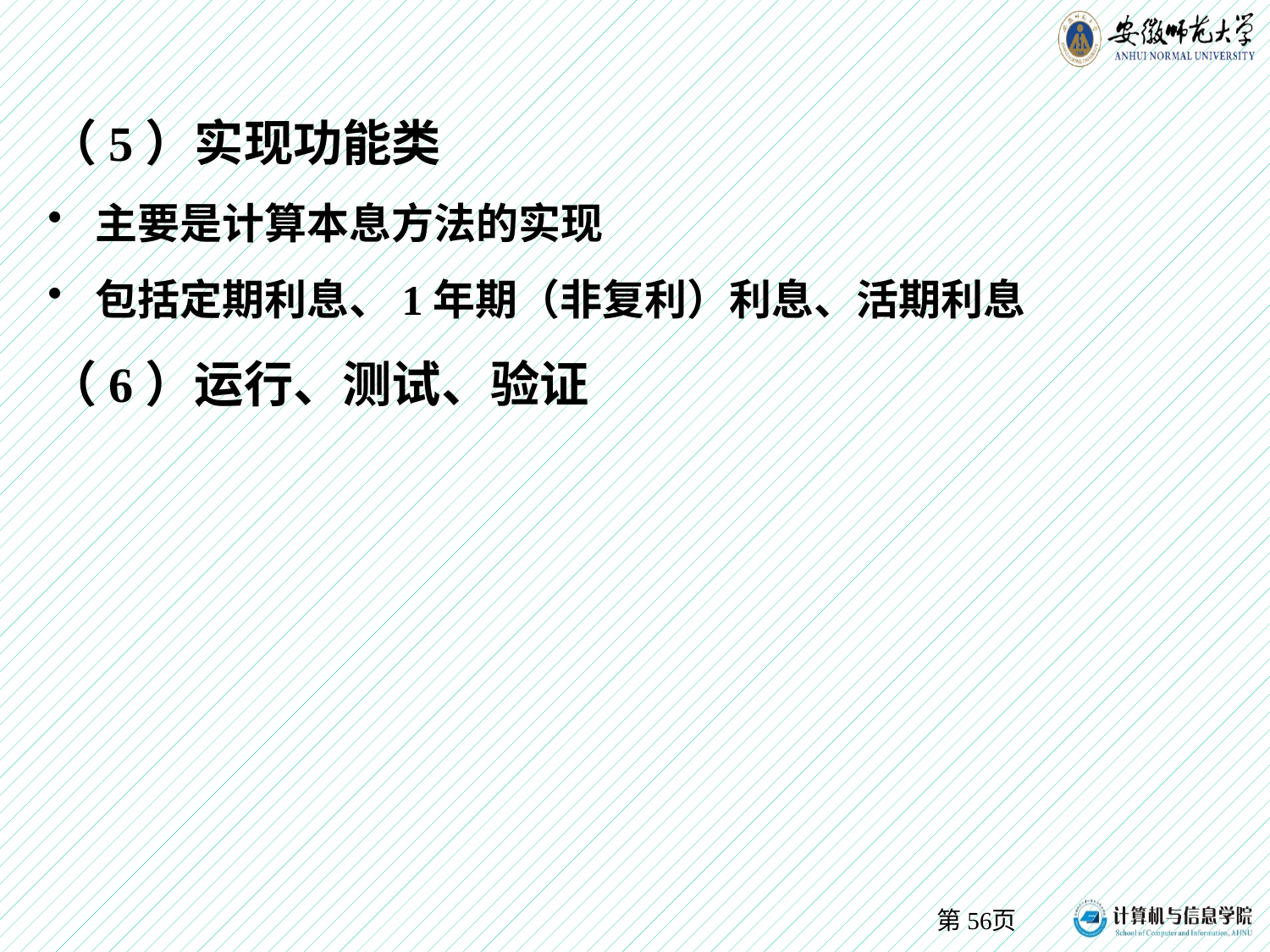

（5）实现功能类
主要是计算本息方法的实现
包括定期利息、1年期（非复利）利息、活期利息
（6）运行、测试、验证
第56页